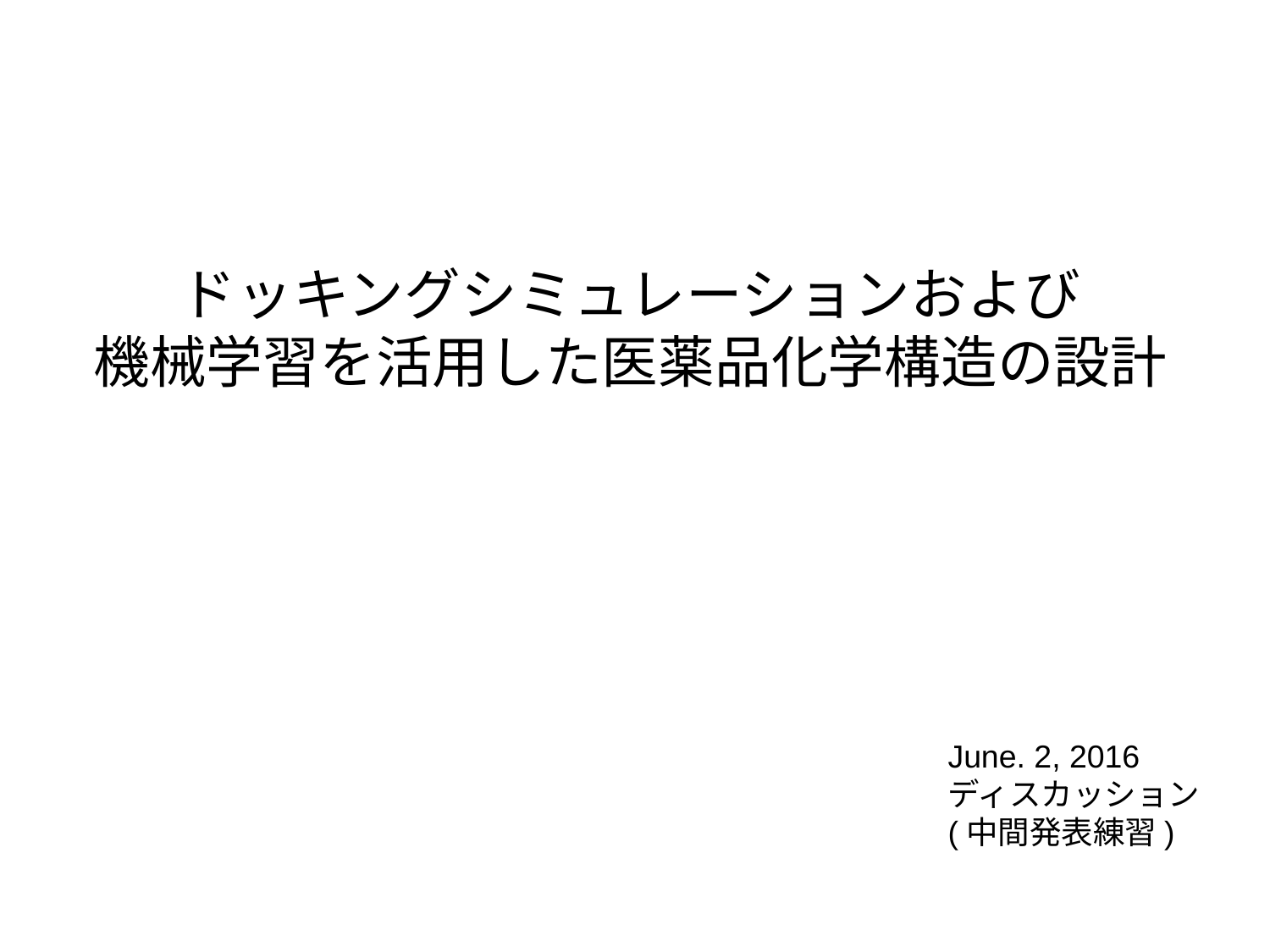

ドッキングシミュレーションおよび
機械学習を活用した医薬品化学構造の設計
June. 2, 2016
ディスカッション
(中間発表練習)